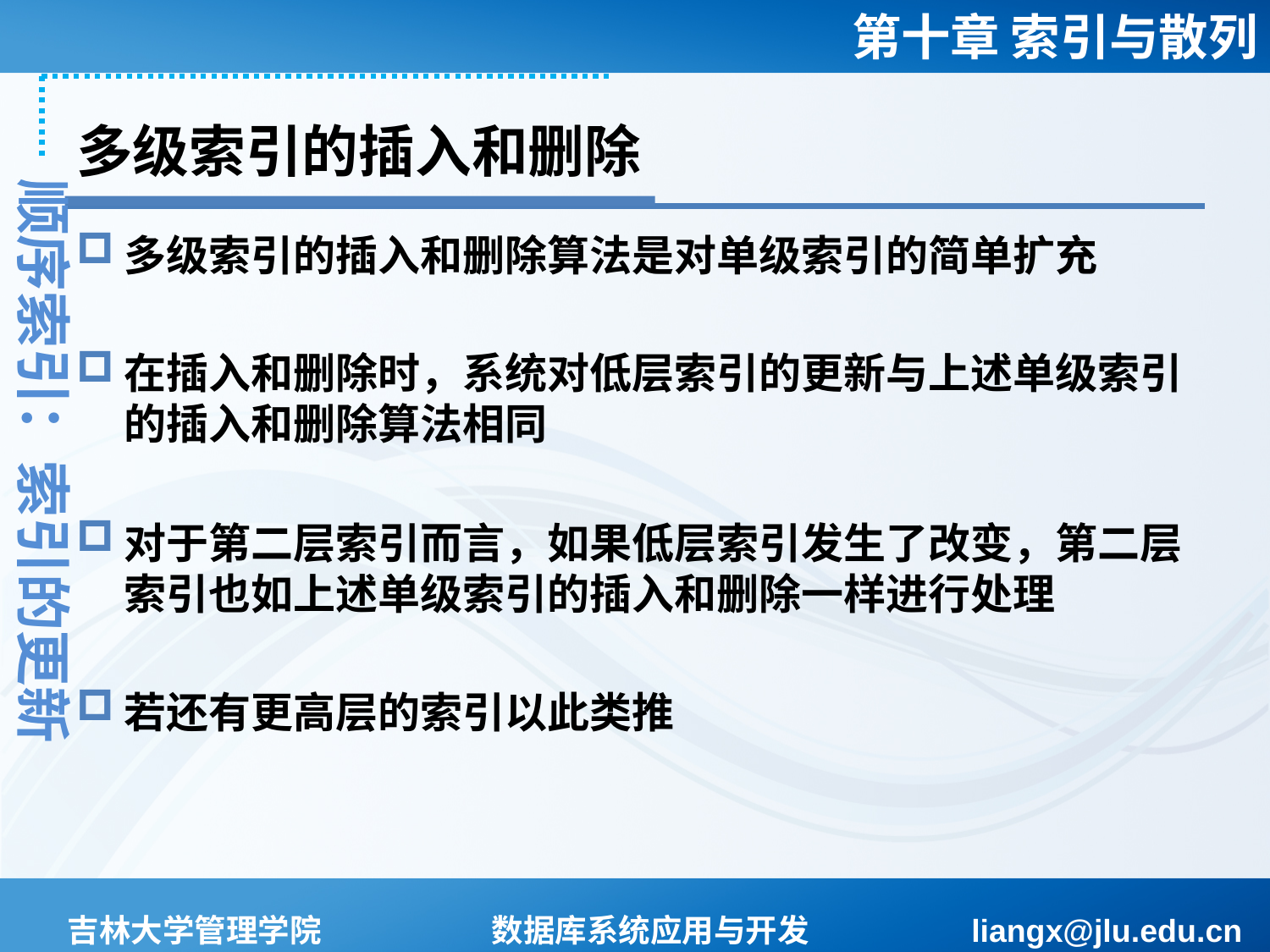

# 多级索引的插入和删除
顺序索引：索引的更新
多级索引的插入和删除算法是对单级索引的简单扩充

在插入和删除时，系统对低层索引的更新与上述单级索引的插入和删除算法相同

对于第二层索引而言，如果低层索引发生了改变，第二层索引也如上述单级索引的插入和删除一样进行处理

若还有更高层的索引以此类推